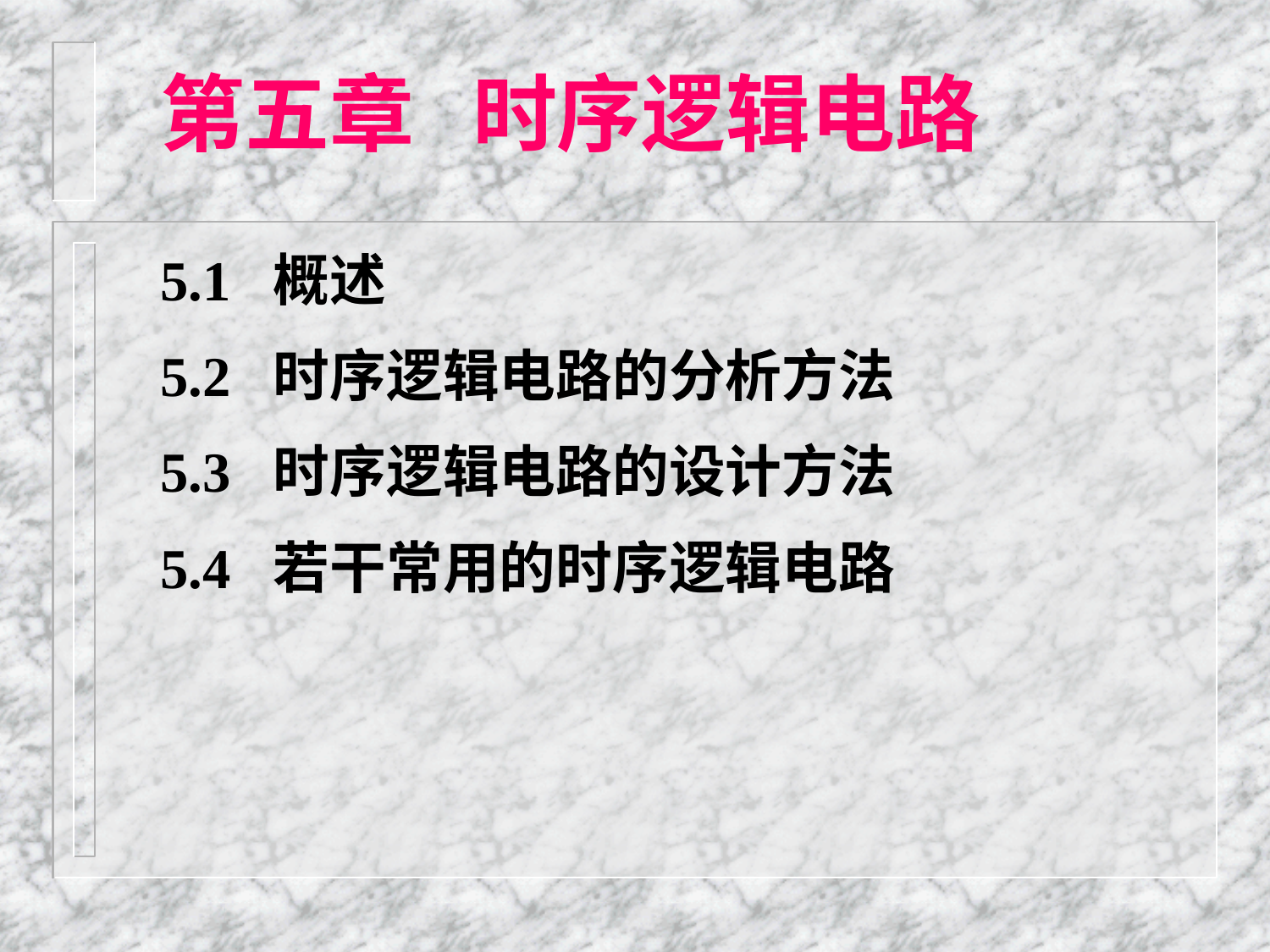

第五章   时序逻辑电路
5.1  概述
5.2  时序逻辑电路的分析方法
5.3  时序逻辑电路的设计方法
5.4  若干常用的时序逻辑电路